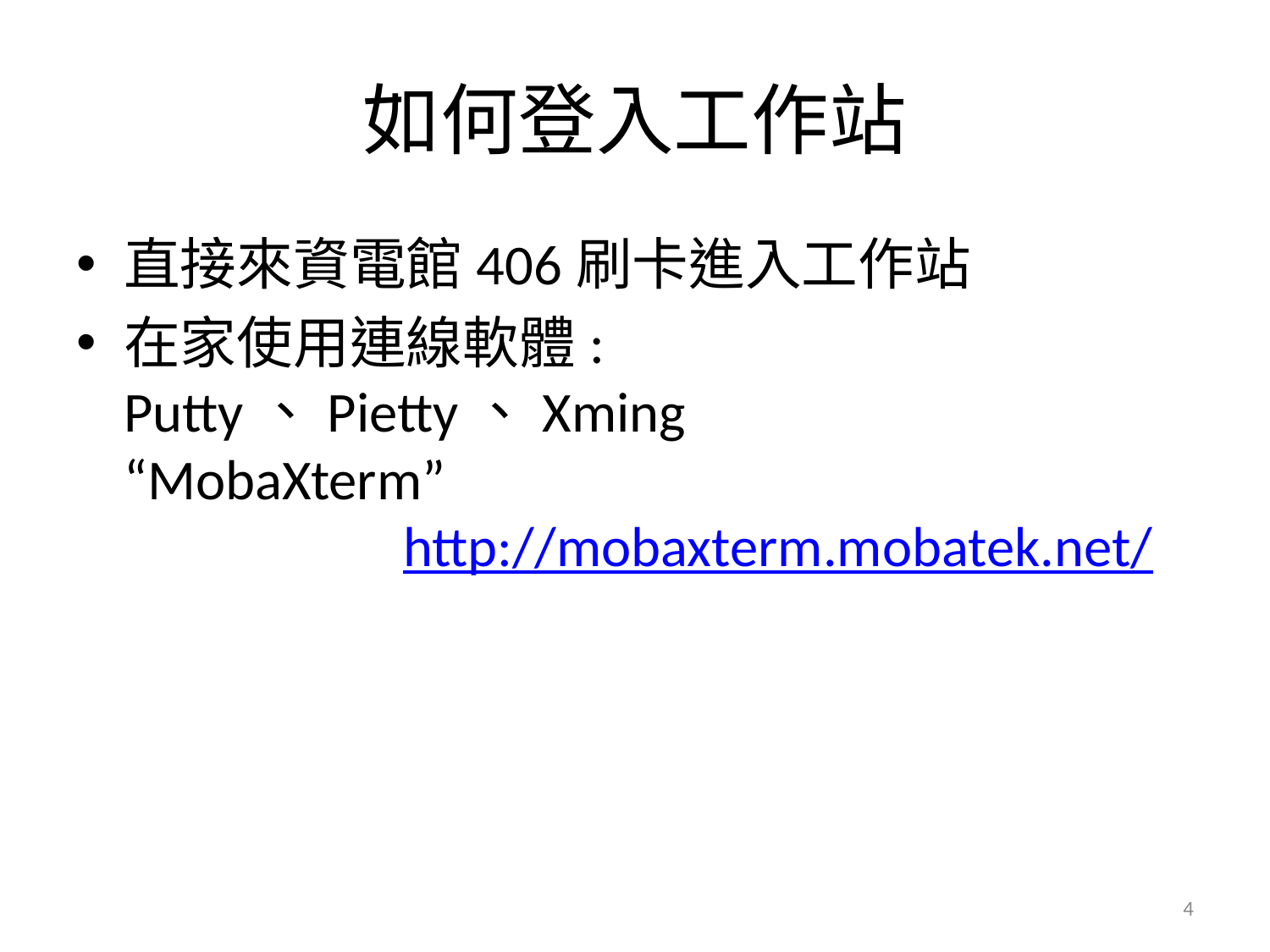

# 如何登入工作站
直接來資電館406刷卡進入工作站
在家使用連線軟體:
Putty、Pietty、Xming
“MobaXterm”
                      http://mobaxterm.mobatek.net/

4